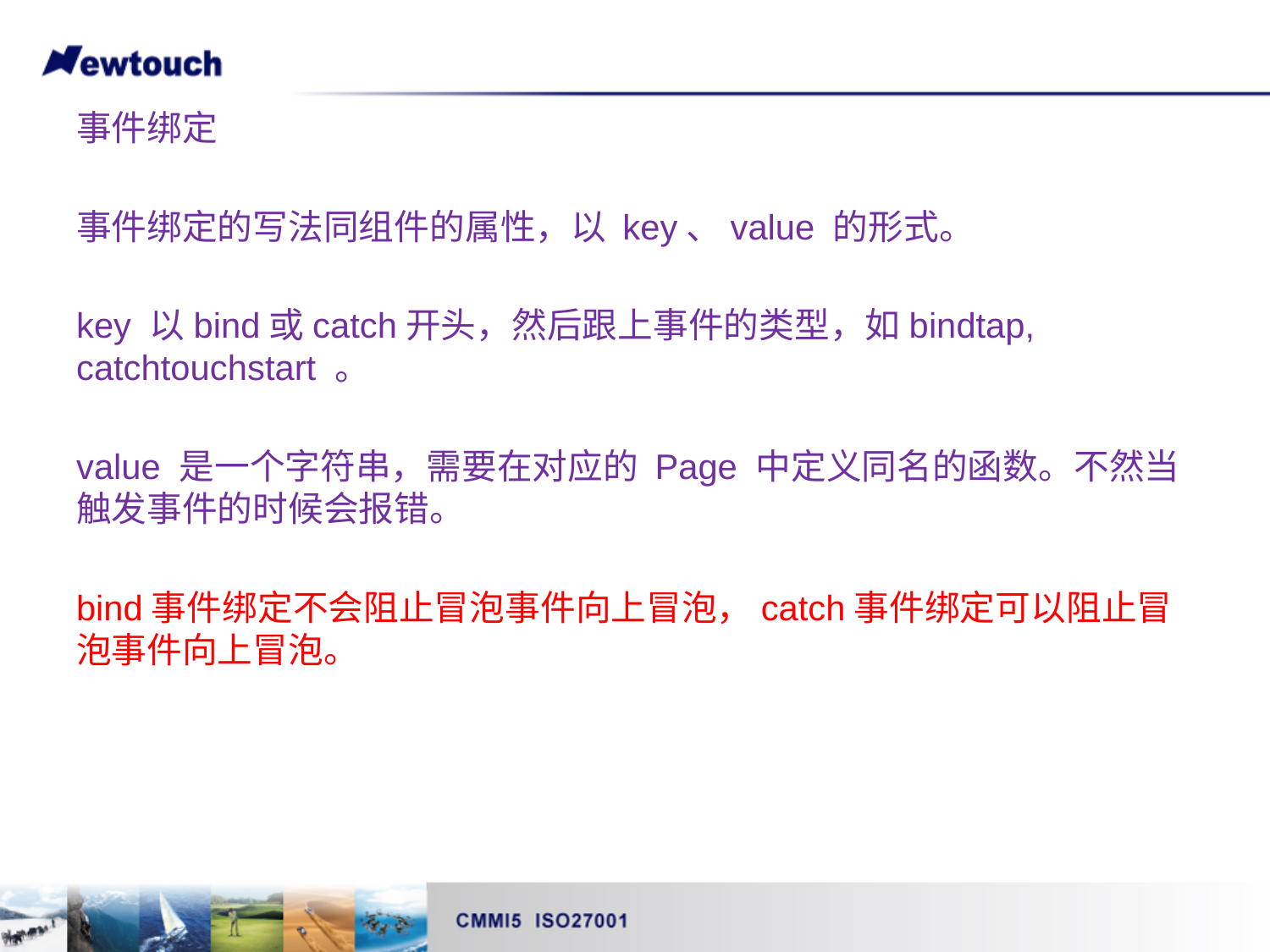

事件绑定

事件绑定的写法同组件的属性，以 key、value 的形式。

key 以bind或catch开头，然后跟上事件的类型，如bindtap, catchtouchstart 。

value 是一个字符串，需要在对应的 Page 中定义同名的函数。不然当触发事件的时候会报错。

bind事件绑定不会阻止冒泡事件向上冒泡，catch事件绑定可以阻止冒泡事件向上冒泡。
22